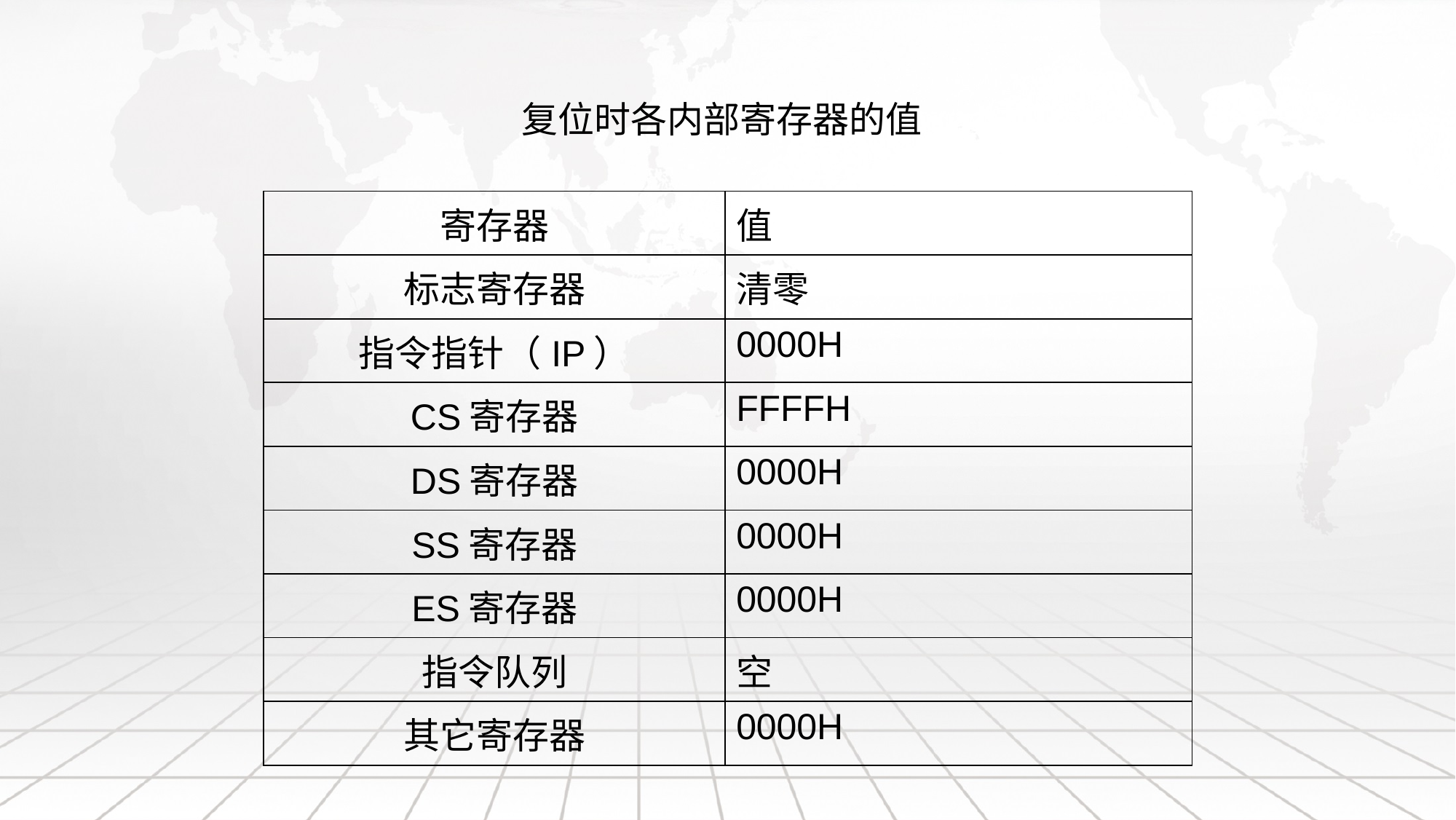

# 复位时各内部寄存器的值
| 寄存器 | 值 |
| --- | --- |
| 标志寄存器 | 清零 |
| 指令指针（IP） | 0000H |
| CS寄存器 | FFFFH |
| DS寄存器 | 0000H |
| SS寄存器 | 0000H |
| ES寄存器 | 0000H |
| 指令队列 | 空 |
| 其它寄存器 | 0000H |